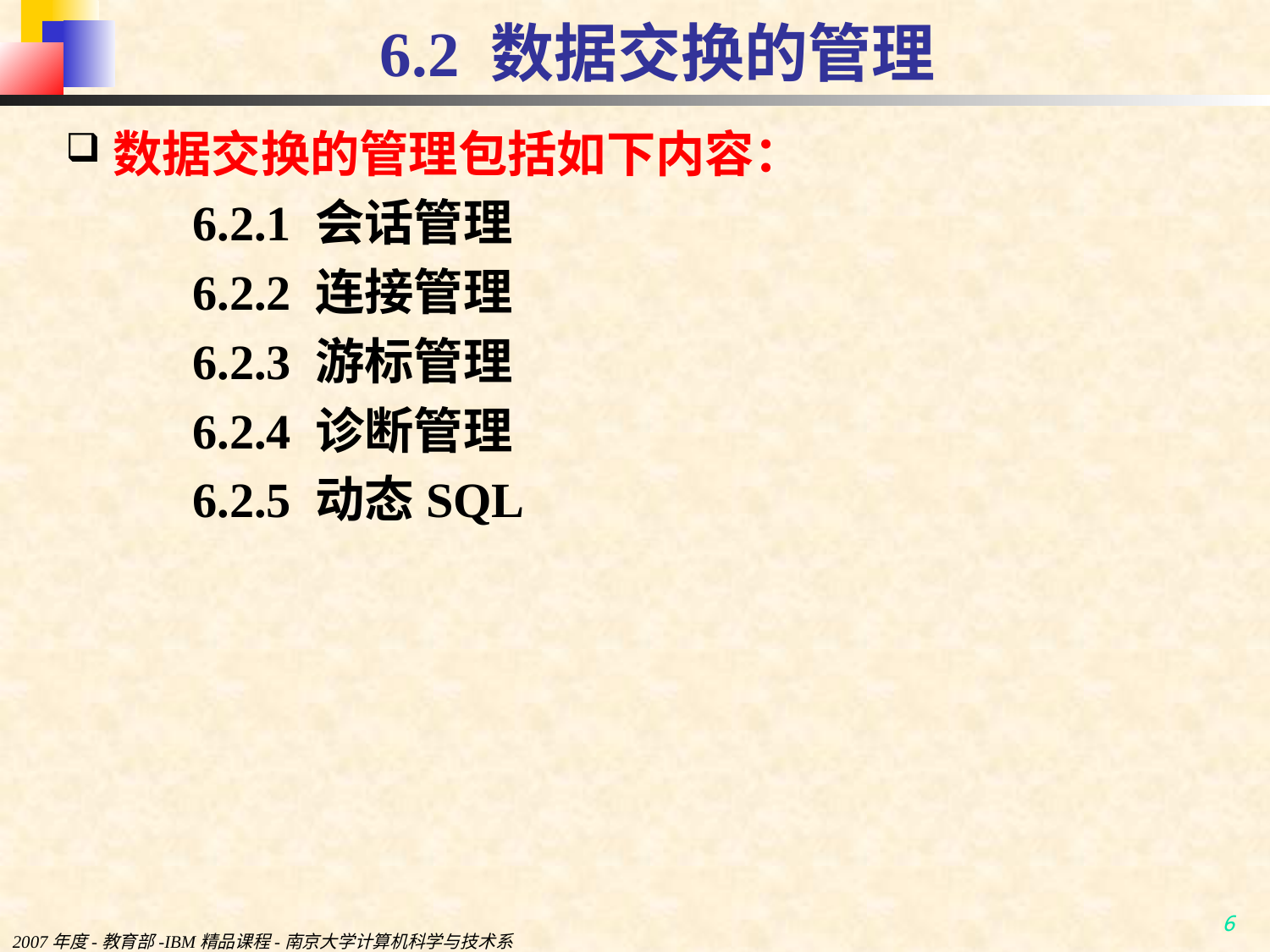

# 6.2 数据交换的管理
数据交换的管理包括如下内容：
6.2.1 会话管理
6.2.2 连接管理
6.2.3 游标管理
6.2.4 诊断管理
6.2.5 动态SQL
6
2007年度-教育部-IBM精品课程-南京大学计算机科学与技术系